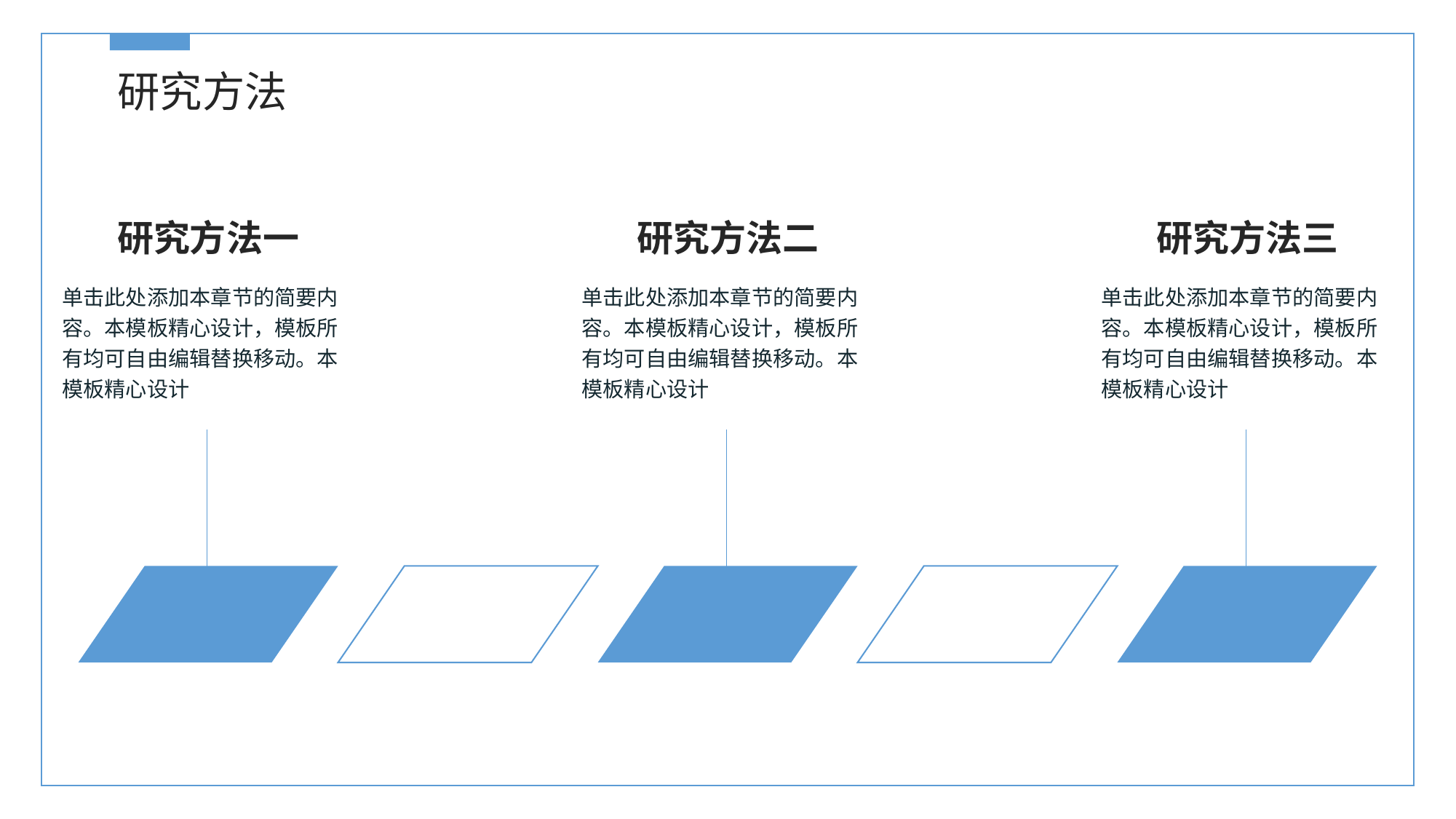

研究方法
研究方法一
研究方法二
研究方法三
单击此处添加本章节的简要内容。本模板精心设计，模板所有均可自由编辑替换移动。本模板精心设计
单击此处添加本章节的简要内容。本模板精心设计，模板所有均可自由编辑替换移动。本模板精心设计
单击此处添加本章节的简要内容。本模板精心设计，模板所有均可自由编辑替换移动。本模板精心设计